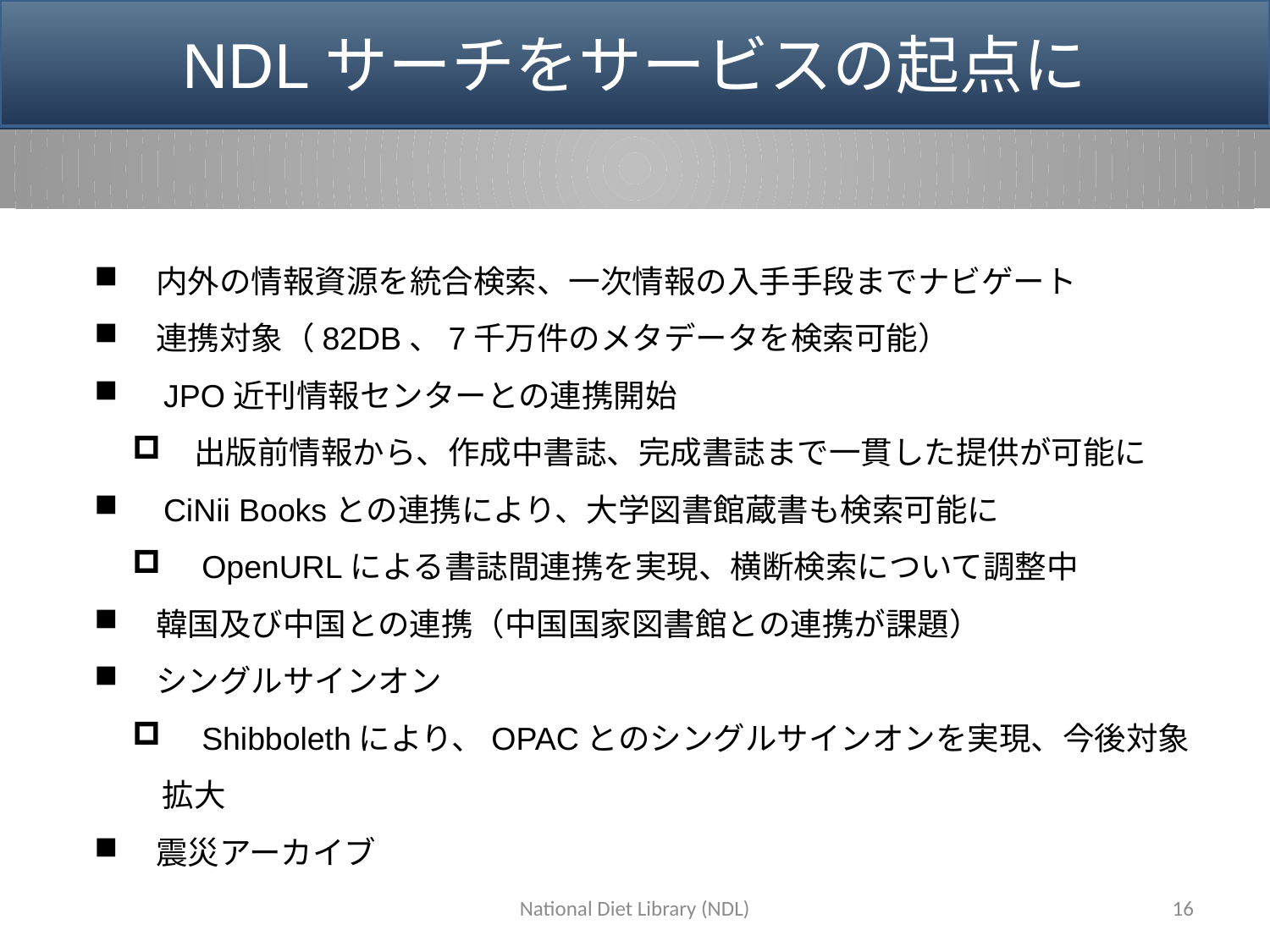

NDLサーチをサービスの起点に
　内外の情報資源を統合検索、一次情報の入手手段までナビゲート
　連携対象（82DB、7千万件のメタデータを検索可能）
　JPO近刊情報センターとの連携開始
　出版前情報から、作成中書誌、完成書誌まで一貫した提供が可能に
　CiNii Booksとの連携により、大学図書館蔵書も検索可能に
　OpenURLによる書誌間連携を実現、横断検索について調整中
　韓国及び中国との連携（中国国家図書館との連携が課題）
　シングルサインオン
　Shibbolethにより、OPACとのシングルサインオンを実現、今後対象拡大
　震災アーカイブ
National Diet Library (NDL)
16